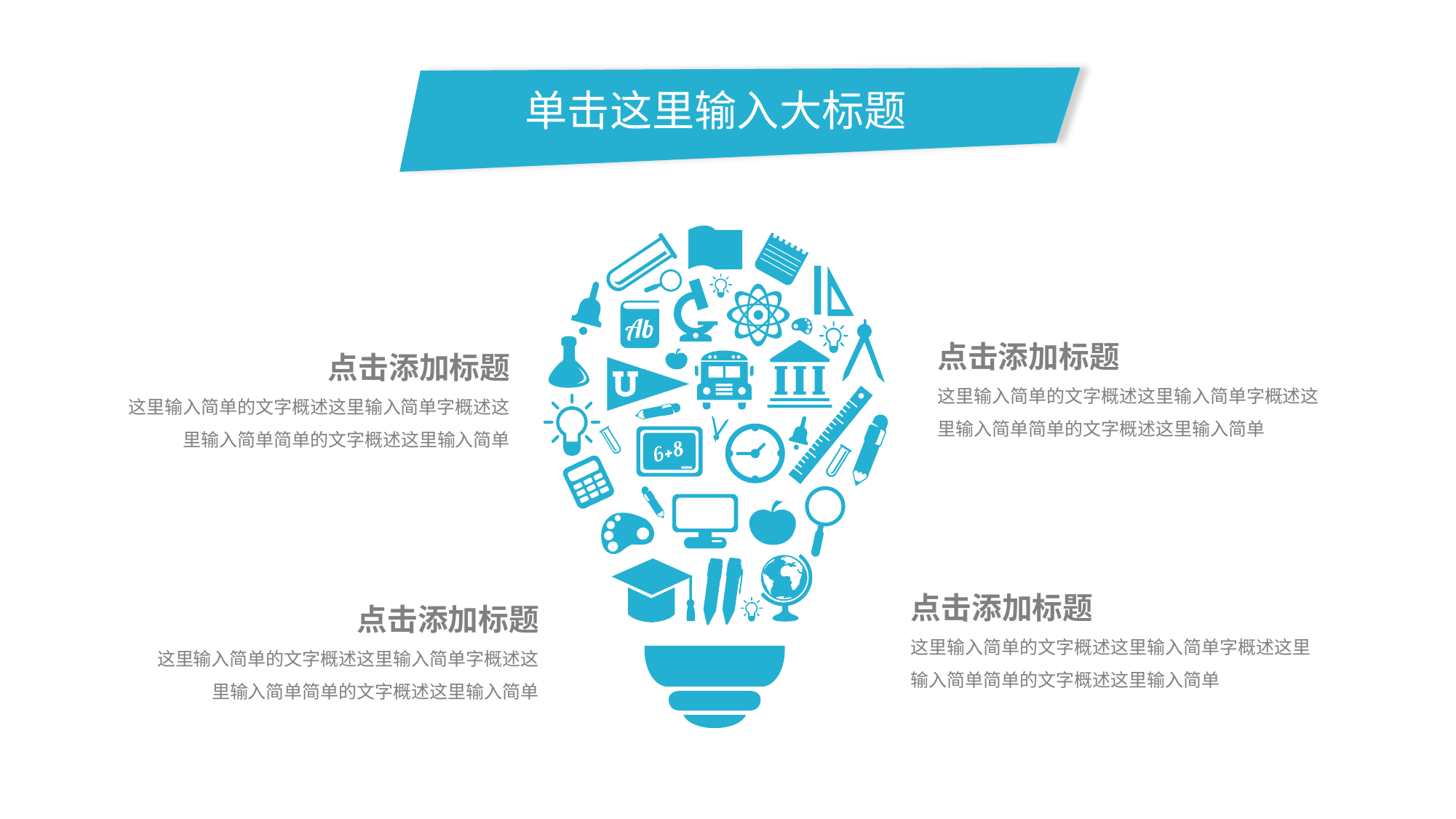

单击这里输入大标题

点击添加标题
这里输入简单的文字概述这里输入简单字概述这里输入简单简单的文字概述这里输入简单
点击添加标题
这里输入简单的文字概述这里输入简单字概述这里输入简单简单的文字概述这里输入简单
点击添加标题
这里输入简单的文字概述这里输入简单字概述这里输入简单简单的文字概述这里输入简单
点击添加标题
这里输入简单的文字概述这里输入简单字概述这里输入简单简单的文字概述这里输入简单